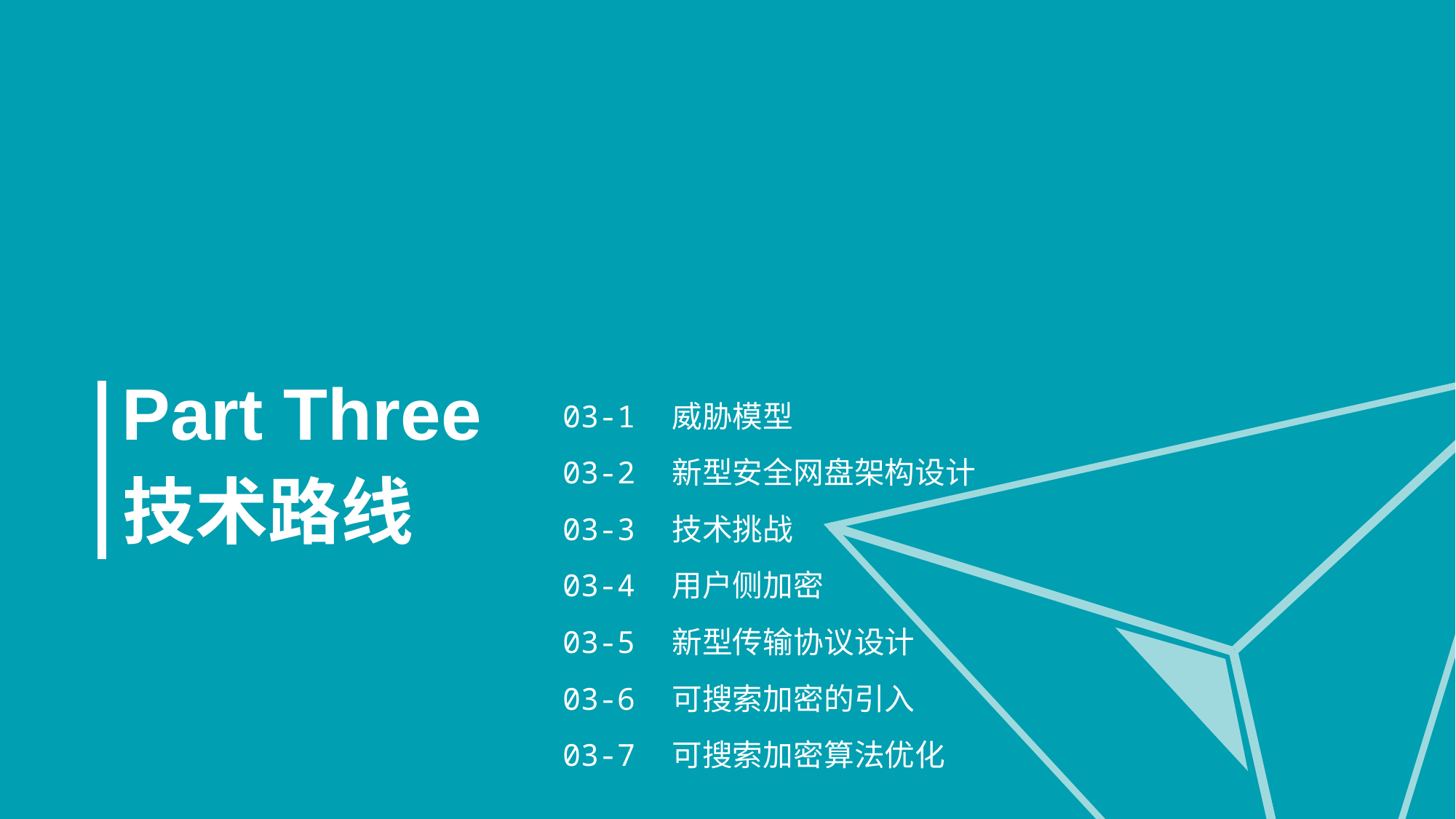

Part Three
03-1	威胁模型
03-2	新型安全网盘架构设计
03-3	技术挑战
03-4	用户侧加密
03-5	新型传输协议设计
03-6	可搜索加密的引入
03-7	可搜索加密算法优化
技术路线